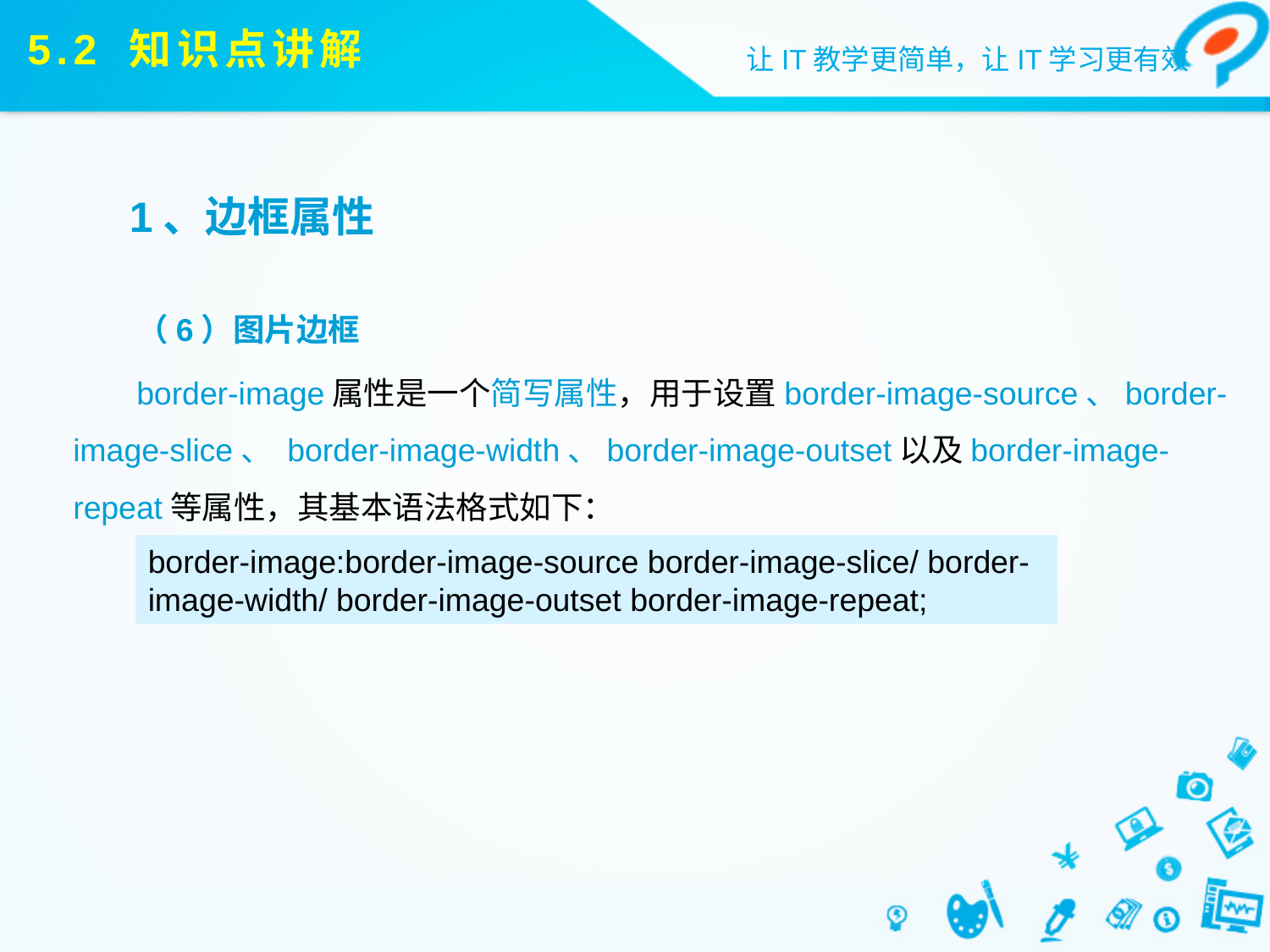

# 5.2 知识点讲解
1、边框属性
（6）图片边框
border-image属性是一个简写属性，用于设置border-image-source、border-image-slice、 border-image-width、border-image-outset以及border-image-repeat等属性，其基本语法格式如下：

border-image:border-image-source border-image-slice/ border-image-width/ border-image-outset border-image-repeat;